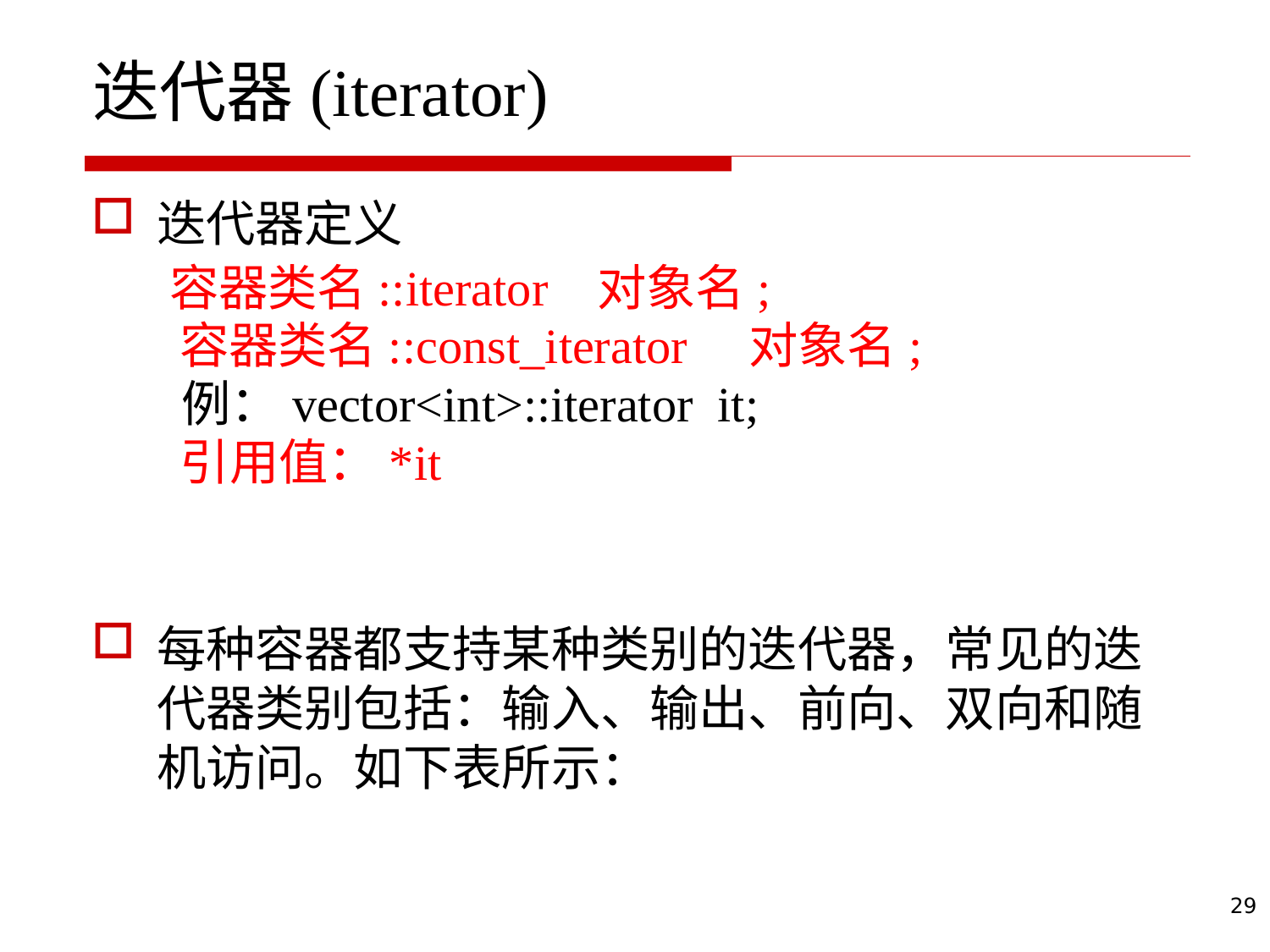

# 迭代器(iterator)
迭代器定义
      容器类名::iterator   对象名;
	 容器类名::const_iterator    对象名;
       例：vector<int>::iterator  it;
       引用值：*it

每种容器都支持某种类别的迭代器，常见的迭代器类别包括：输入、输出、前向、双向和随机访问。如下表所示：
29